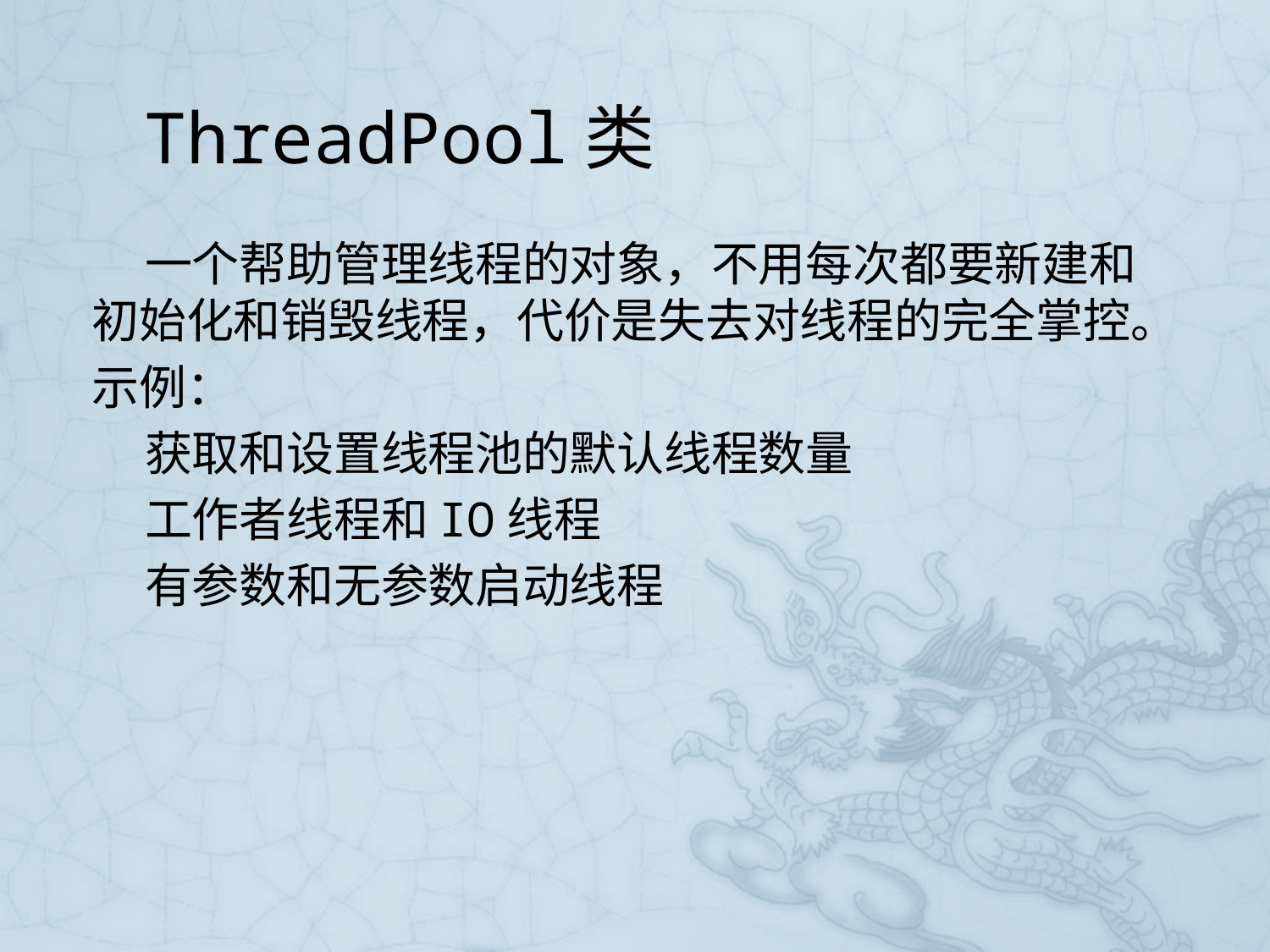

# ThreadPool类
    一个帮助管理线程的对象，不用每次都要新建和初始化和销毁线程，代价是失去对线程的完全掌控。
示例：
    获取和设置线程池的默认线程数量
    工作者线程和IO线程
    有参数和无参数启动线程